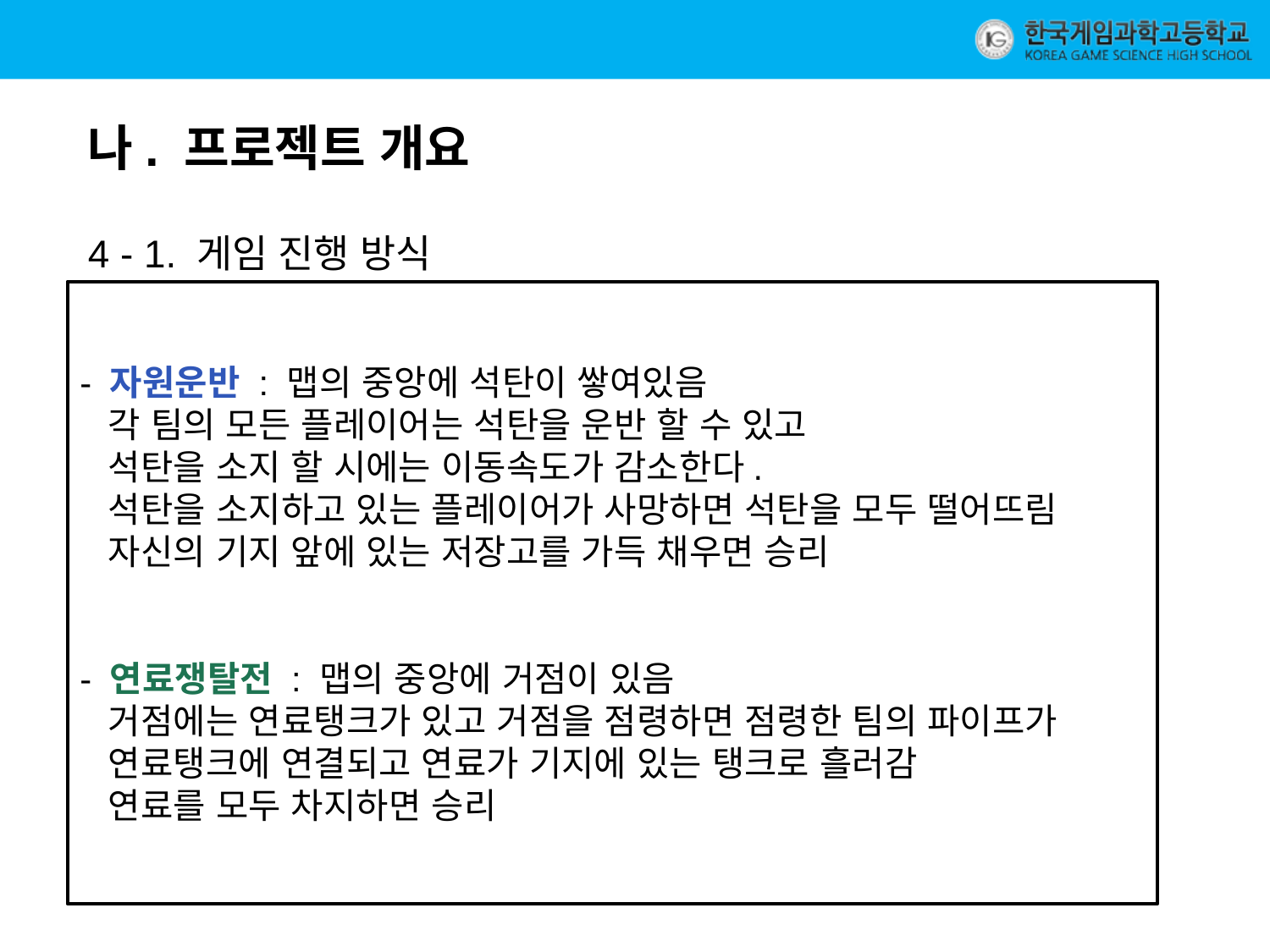

나. 프로젝트 개요
4 - 1. 게임 진행 방식

- 자원운반 : 맵의 중앙에 석탄이 쌓여있음
  각 팀의 모든 플레이어는 석탄을 운반 할 수 있고
  석탄을 소지 할 시에는 이동속도가 감소한다.
  석탄을 소지하고 있는 플레이어가 사망하면 석탄을 모두 떨어뜨림
  자신의 기지 앞에 있는 저장고를 가득 채우면 승리

- 연료쟁탈전 : 맵의 중앙에 거점이 있음
  거점에는 연료탱크가 있고 거점을 점령하면 점령한 팀의 파이프가
  연료탱크에 연결되고 연료가 기지에 있는 탱크로 흘러감
  연료를 모두 차지하면 승리